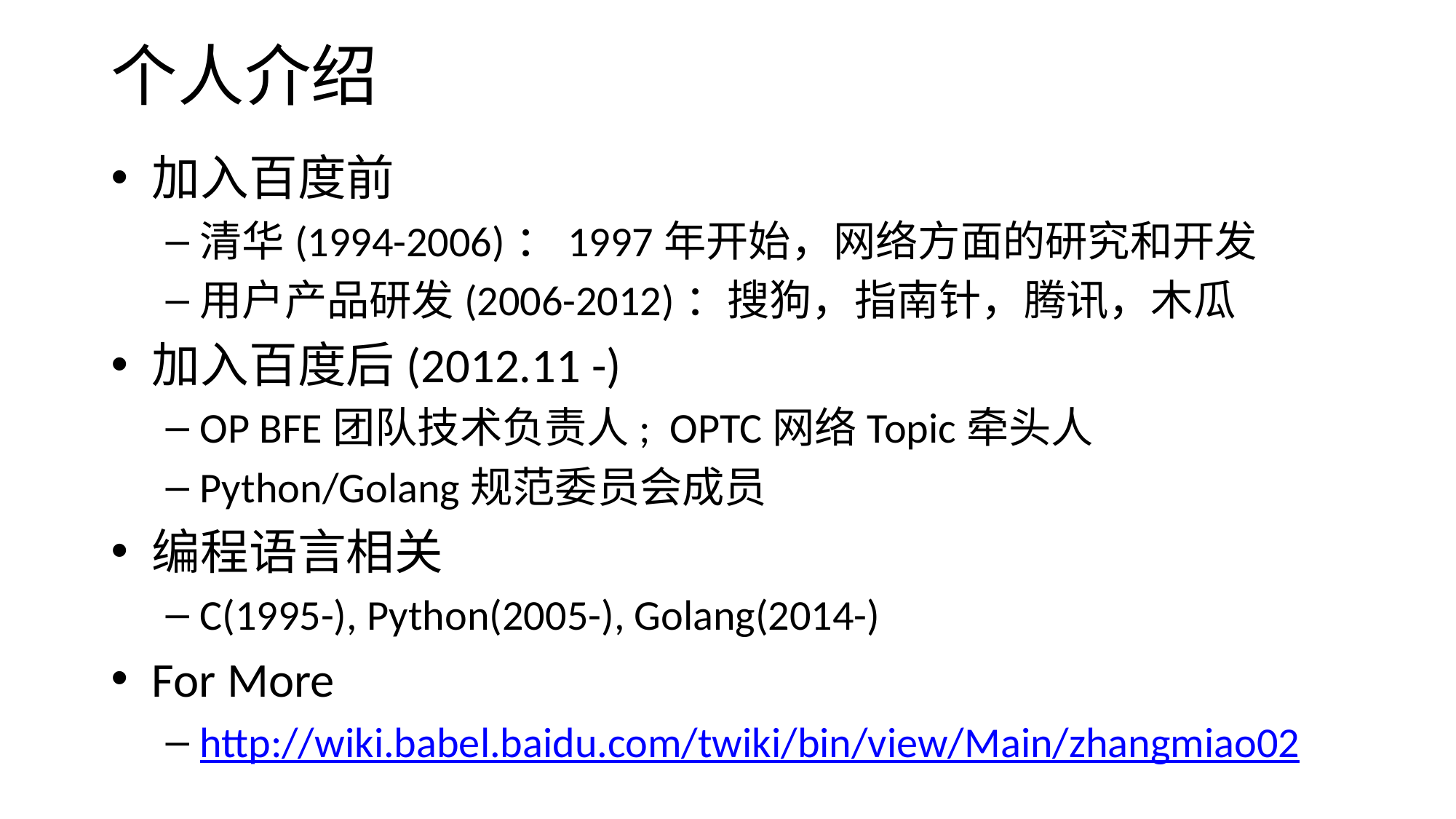

# 个人介绍
加入百度前
清华(1994-2006)：1997年开始，网络方面的研究和开发
用户产品研发(2006-2012)：搜狗，指南针，腾讯，木瓜
加入百度后(2012.11 -)
OP BFE团队技术负责人;  OPTC网络Topic牵头人
Python/Golang规范委员会成员
编程语言相关
C(1995-), Python(2005-), Golang(2014-)
For More
http://wiki.babel.baidu.com/twiki/bin/view/Main/zhangmiao02